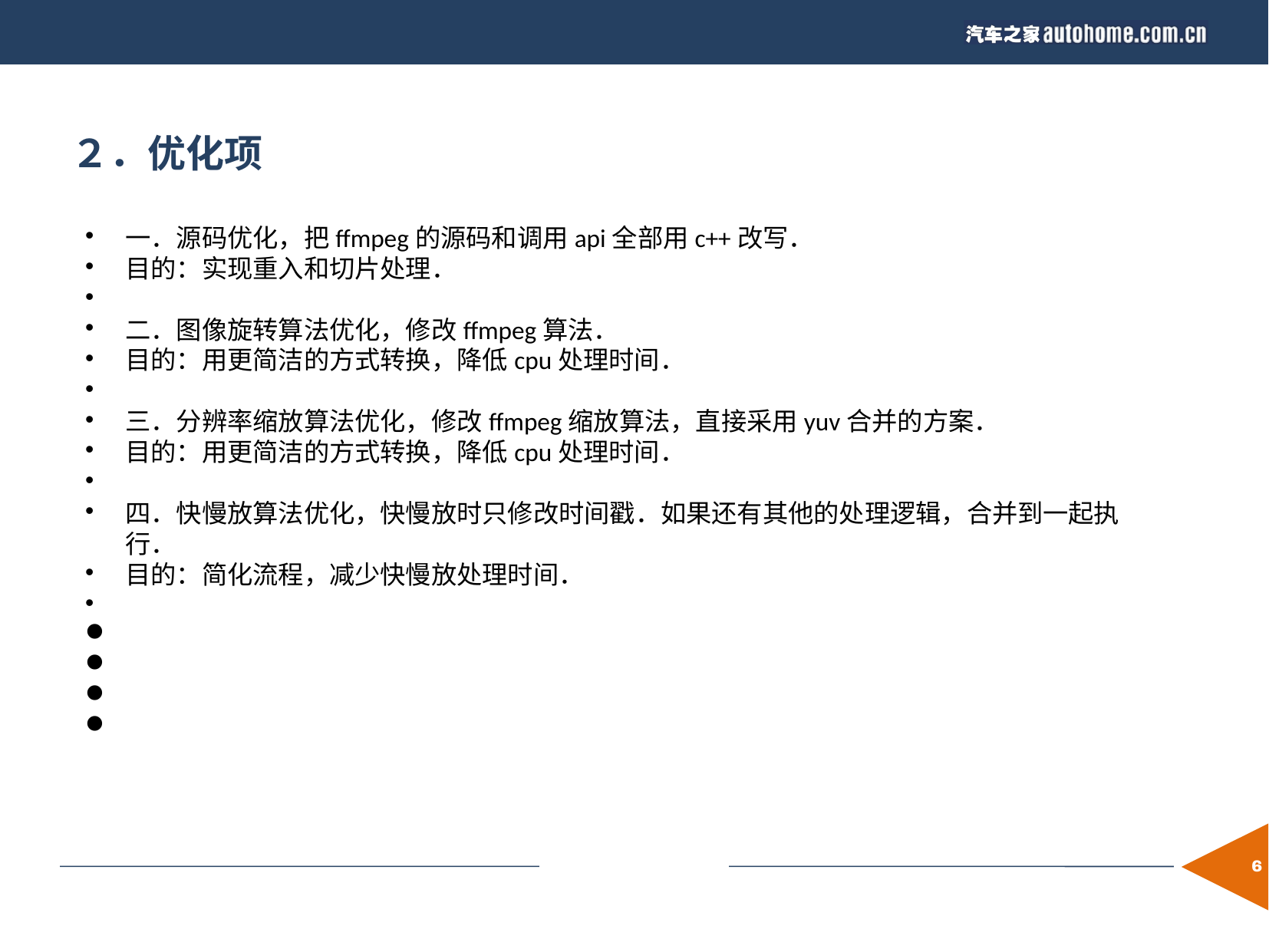

２．优化项
一．源码优化，把ffmpeg的源码和调用api全部用c++改写．
目的：实现重入和切片处理．

二．图像旋转算法优化，修改ffmpeg算法．
目的：用更简洁的方式转换，降低cpu处理时间．

三．分辨率缩放算法优化，修改ffmpeg缩放算法，直接采用yuv合并的方案．
目的：用更简洁的方式转换，降低cpu处理时间．

四．快慢放算法优化，快慢放时只修改时间戳．如果还有其他的处理逻辑，合并到一起执行．
目的：简化流程，减少快慢放处理时间．

6